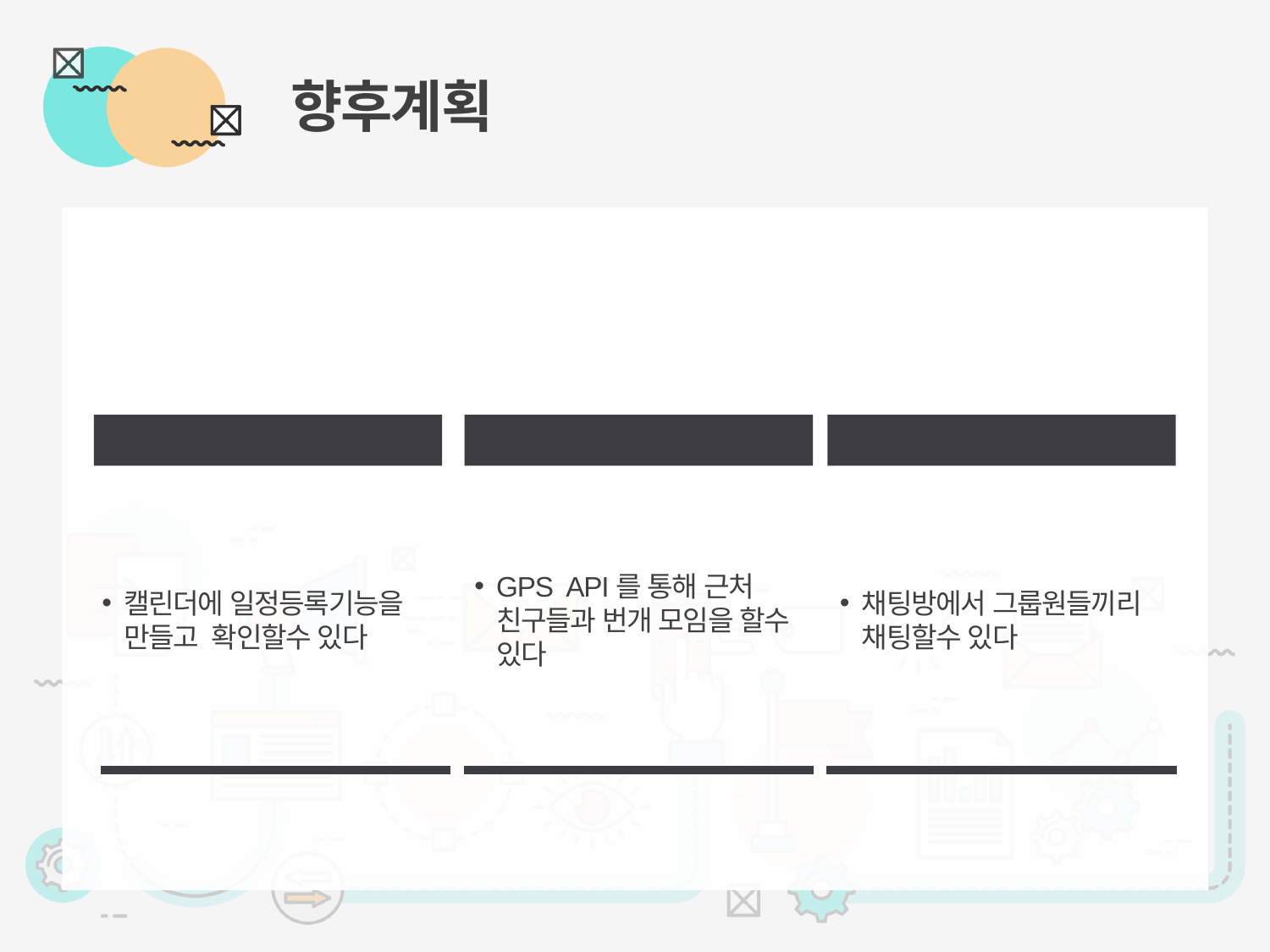

# 향후계획
캘린더/ 일정
위치 공유
채팅
캘린더에 일정등록기능을 만들고  확인할수 있다
GPS  API를 통해 근처 친구들과 번개 모임을 할수 있다
채팅방에서 그룹원들끼리 채팅할수 있다